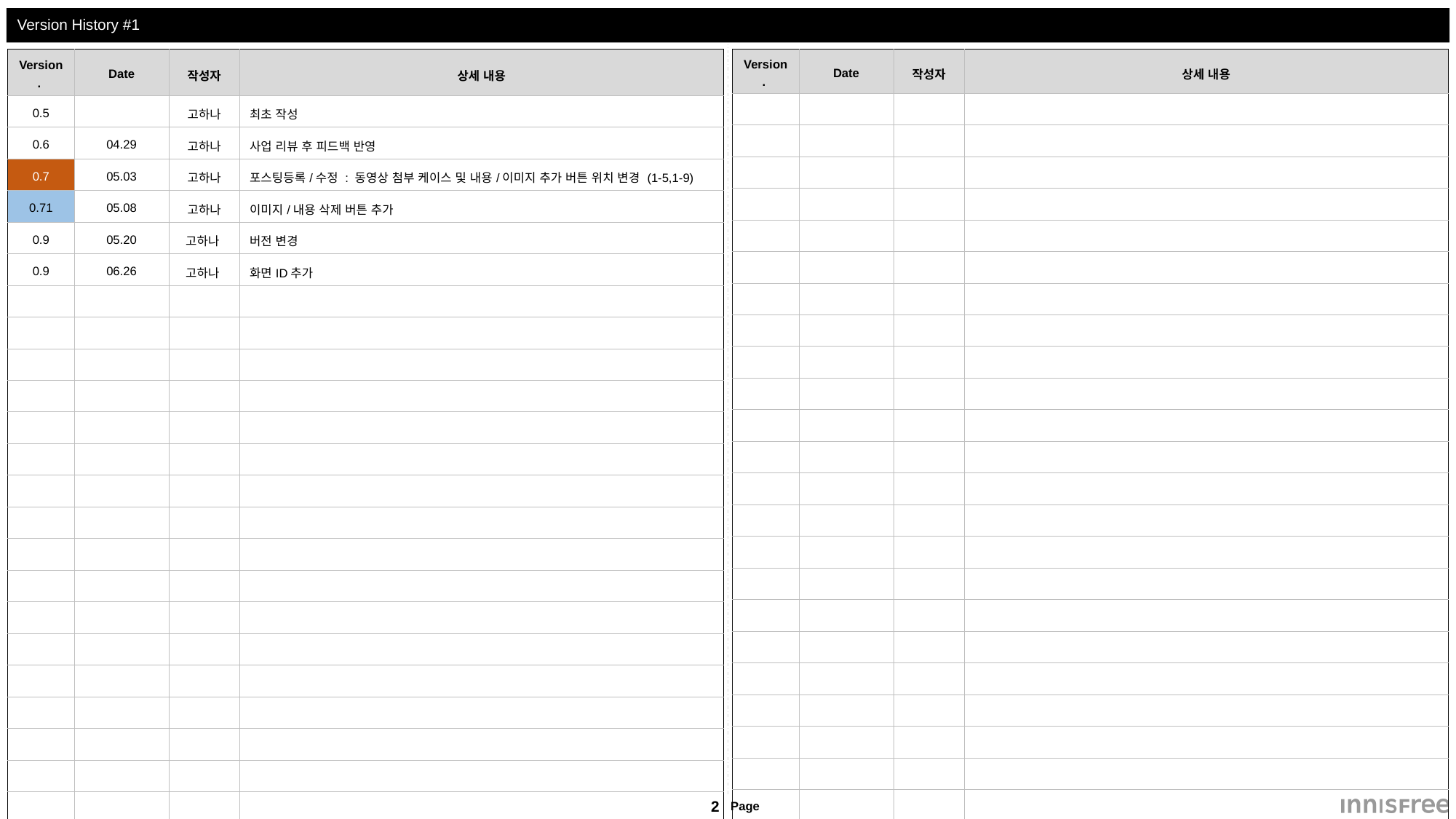

# Version History #1
| Version. | Date | 작성자 | 상세 내용 |
| --- | --- | --- | --- |
| 0.5 |  | 고하나 | 최초 작성 |
| 0.6 | 04.29 | 고하나 | 사업 리뷰 후 피드백 반영 |
| 0.7 | 05.03 | 고하나 | 포스팅등록/수정 : 동영상 첨부 케이스 및 내용/이미지 추가 버튼 위치 변경 (1-5,1-9) |
| 0.71 | 05.08 | 고하나 | 이미지/내용 삭제 버튼 추가 |
| 0.9 | 05.20 | 고하나 | 버전 변경 |
| 0.9 | 06.26 | 고하나 | 화면ID추가 |
|  |  |  |  |
|  |  |  |  |
|  |  |  |  |
|  |  |  |  |
|  |  |  |  |
|  |  |  |  |
|  |  |  |  |
|  |  |  |  |
|  |  |  |  |
|  |  |  |  |
|  |  |  |  |
|  |  |  |  |
|  |  |  |  |
|  |  |  |  |
|  |  |  |  |
|  |  |  |  |
|  |  |  |  |
| Version. | Date | 작성자 | 상세 내용 |
| --- | --- | --- | --- |
|  |  |  |  |
|  |  |  |  |
|  |  |  |  |
|  |  |  |  |
|  |  |  |  |
|  |  |  |  |
|  |  |  |  |
|  |  |  |  |
|  |  |  |  |
|  |  |  |  |
|  |  |  |  |
|  |  |  |  |
|  |  |  |  |
|  |  |  |  |
|  |  |  |  |
|  |  |  |  |
|  |  |  |  |
|  |  |  |  |
|  |  |  |  |
|  |  |  |  |
|  |  |  |  |
|  |  |  |  |
|  |  |  |  |